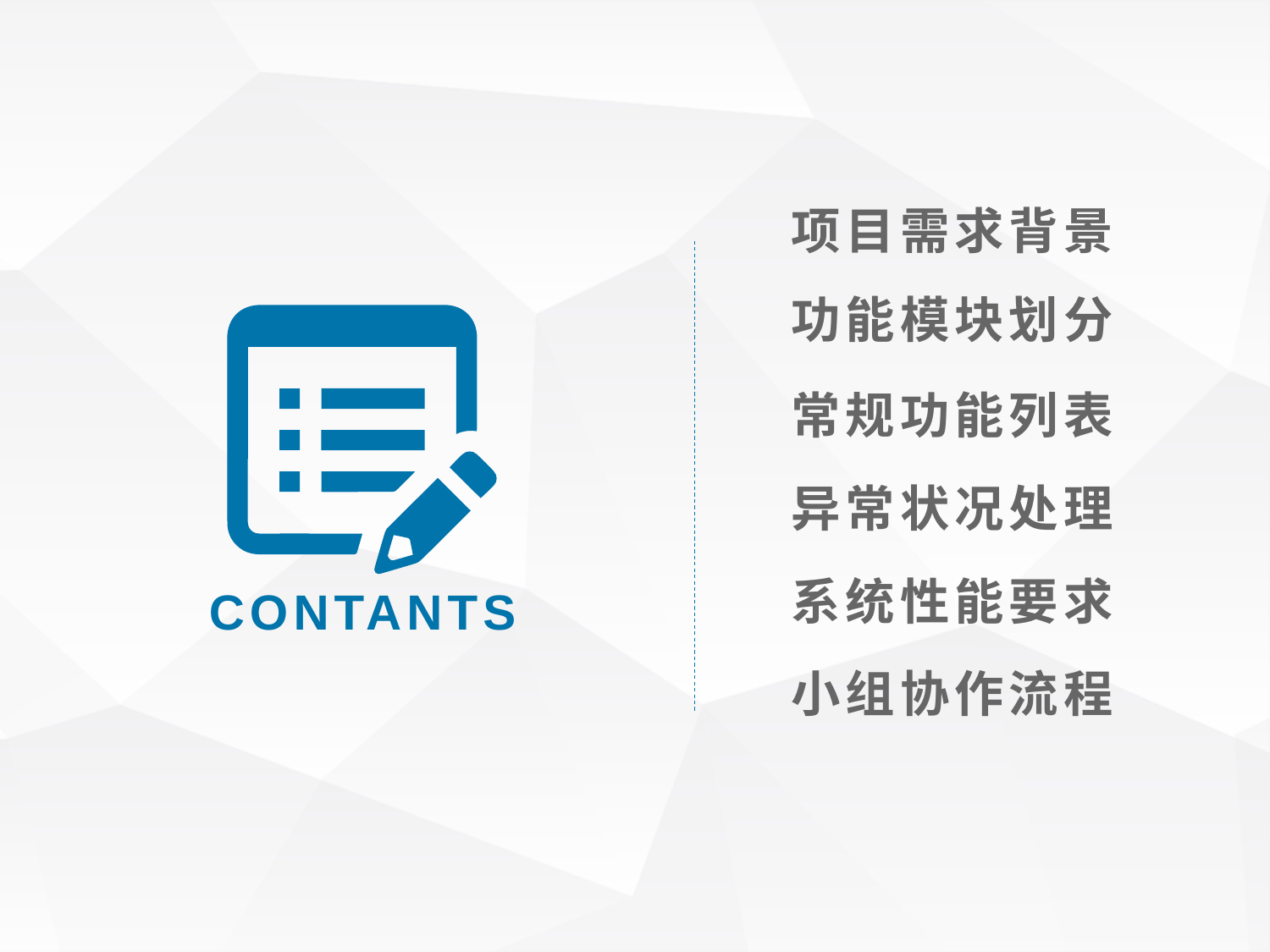

项目需求背景
功能模块划分

常规功能列表
异常状况处理
系统性能要求
CONTANTS
小组协作流程